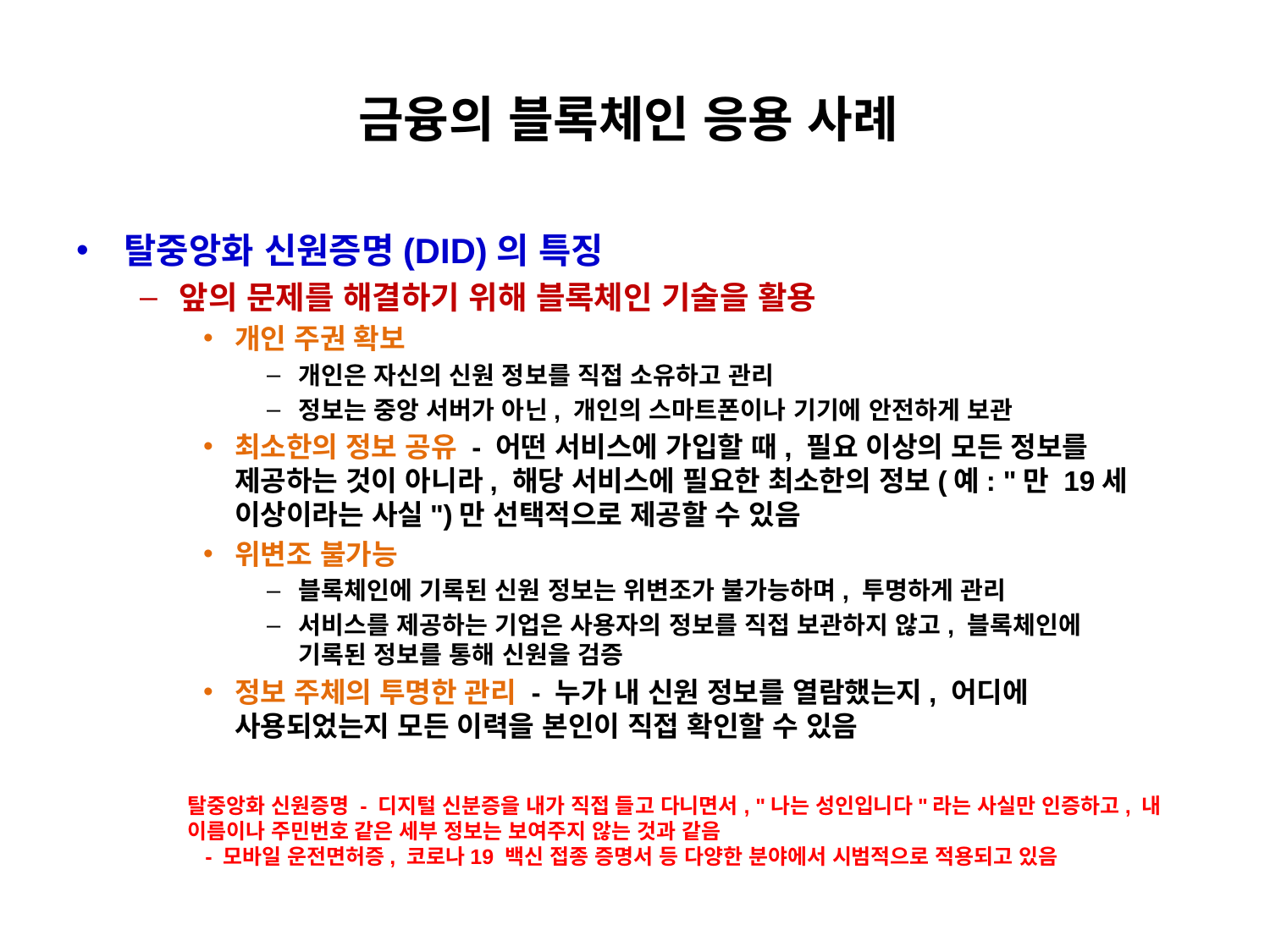

# 금융의 블록체인 응용 사례
탈중앙화 신원증명(DID)의 특징
앞의 문제를 해결하기 위해 블록체인 기술을 활용
개인 주권 확보
개인은 자신의 신원 정보를 직접 소유하고 관리
정보는 중앙 서버가 아닌, 개인의 스마트폰이나 기기에 안전하게 보관
최소한의 정보 공유 - 어떤 서비스에 가입할 때, 필요 이상의 모든 정보를
제공하는 것이 아니라, 해당 서비스에 필요한 최소한의 정보(예: "만 19세 이상이라는 사실")만 선택적으로 제공할 수 있음
위변조 불가능
블록체인에 기록된 신원 정보는 위변조가 불가능하며, 투명하게 관리
서비스를 제공하는 기업은 사용자의 정보를 직접 보관하지 않고, 블록체인에
기록된 정보를 통해 신원을 검증
정보 주체의 투명한 관리 - 누가 내 신원 정보를 열람했는지, 어디에
사용되었는지 모든 이력을 본인이 직접 확인할 수 있음
탈중앙화 신원증명 - 디지털 신분증을 내가 직접 들고 다니면서, "나는 성인입니다"라는 사실만 인증하고, 내 이름이나 주민번호 같은 세부 정보는 보여주지 않는 것과 같음
   - 모바일 운전면허증, 코로나19 백신 접종 증명서 등 다양한 분야에서 시범적으로 적용되고 있음